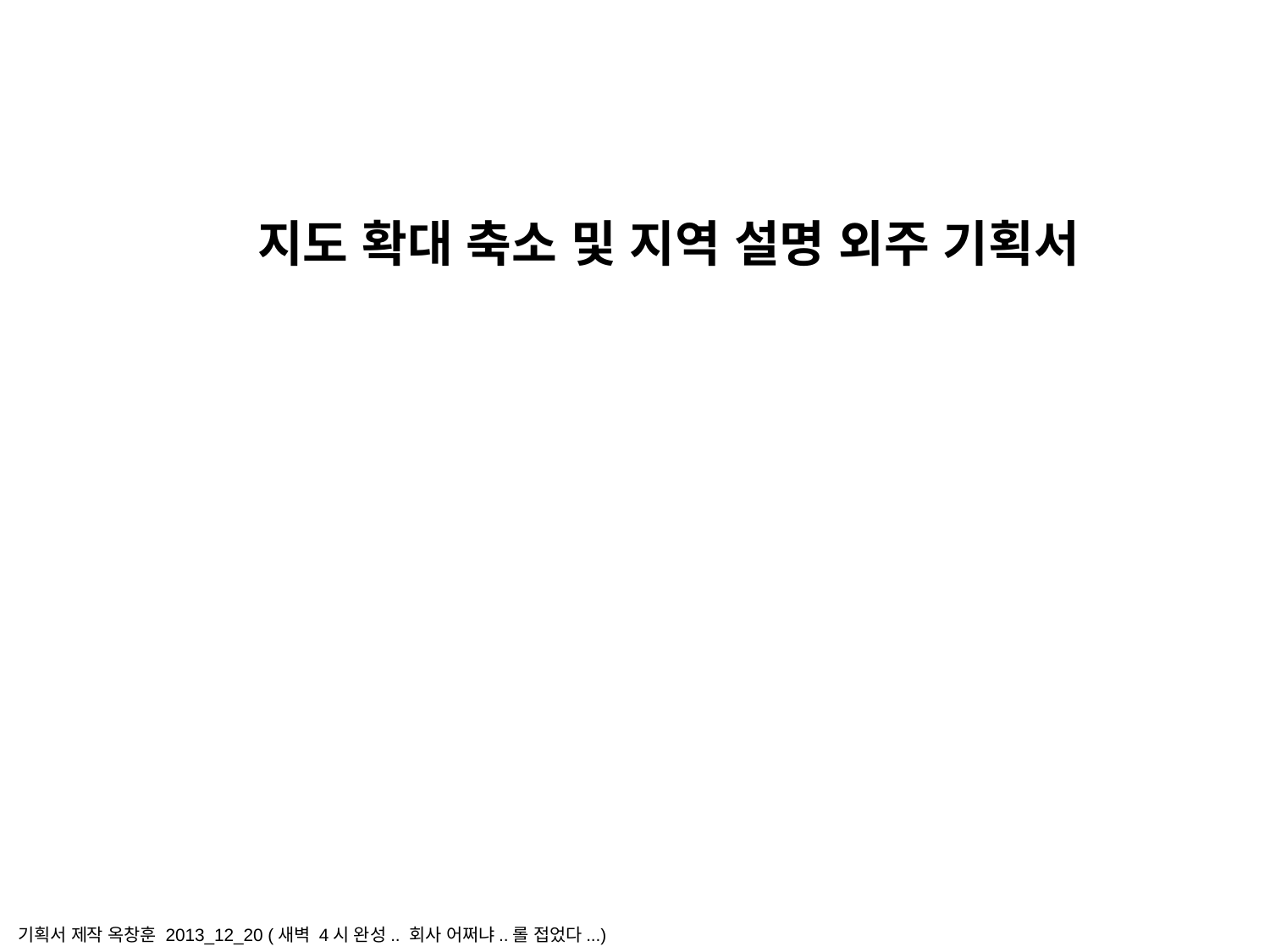

지도 확대 축소 및 지역 설명 외주 기획서
기획서 제작 옥창훈 2013_12_20 (새벽 4시 완성.. 회사 어쩌냐..롤 접었다...)